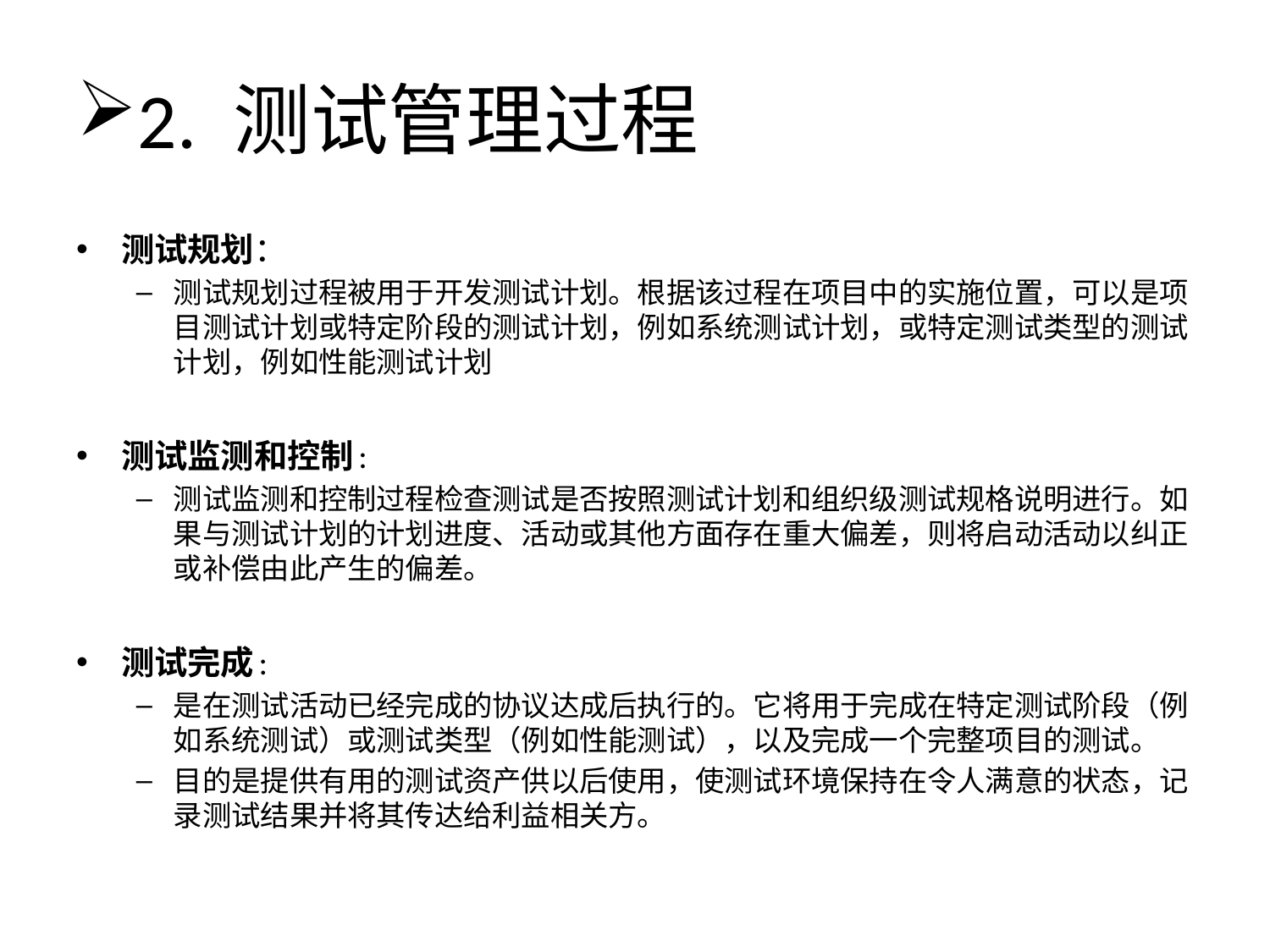

# 2. 测试管理过程
测试规划：
测试规划过程被用于开发测试计划。根据该过程在项目中的实施位置，可以是项目测试计划或特定阶段的测试计划，例如系统测试计划，或特定测试类型的测试计划，例如性能测试计划

测试监测和控制:
测试监测和控制过程检查测试是否按照测试计划和组织级测试规格说明进行。如果与测试计划的计划进度、活动或其他方面存在重大偏差，则将启动活动以纠正或补偿由此产生的偏差。

测试完成:
是在测试活动已经完成的协议达成后执行的。它将用于完成在特定测试阶段（例如系统测试）或测试类型（例如性能测试），以及完成一个完整项目的测试。
目的是提供有用的测试资产供以后使用，使测试环境保持在令人满意的状态，记录测试结果并将其传达给利益相关方。